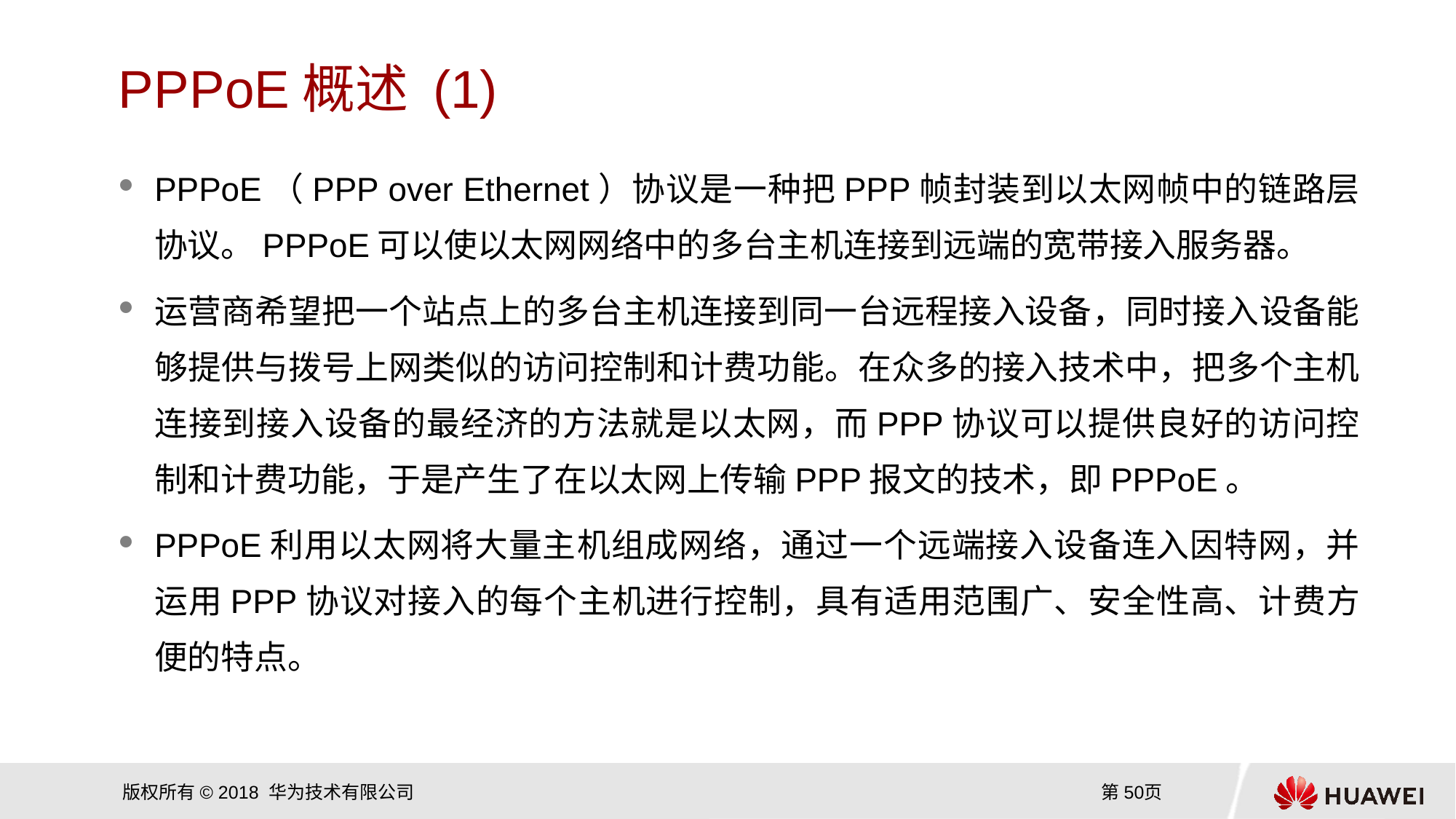

# PPPoE概述 (1)
PPPoE（PPP over Ethernet）协议是一种把PPP帧封装到以太网帧中的链路层协议。PPPoE可以使以太网网络中的多台主机连接到远端的宽带接入服务器。
运营商希望把一个站点上的多台主机连接到同一台远程接入设备，同时接入设备能够提供与拨号上网类似的访问控制和计费功能。在众多的接入技术中，把多个主机连接到接入设备的最经济的方法就是以太网，而PPP协议可以提供良好的访问控制和计费功能，于是产生了在以太网上传输PPP报文的技术，即PPPoE。
PPPoE利用以太网将大量主机组成网络，通过一个远端接入设备连入因特网，并运用PPP协议对接入的每个主机进行控制，具有适用范围广、安全性高、计费方便的特点。